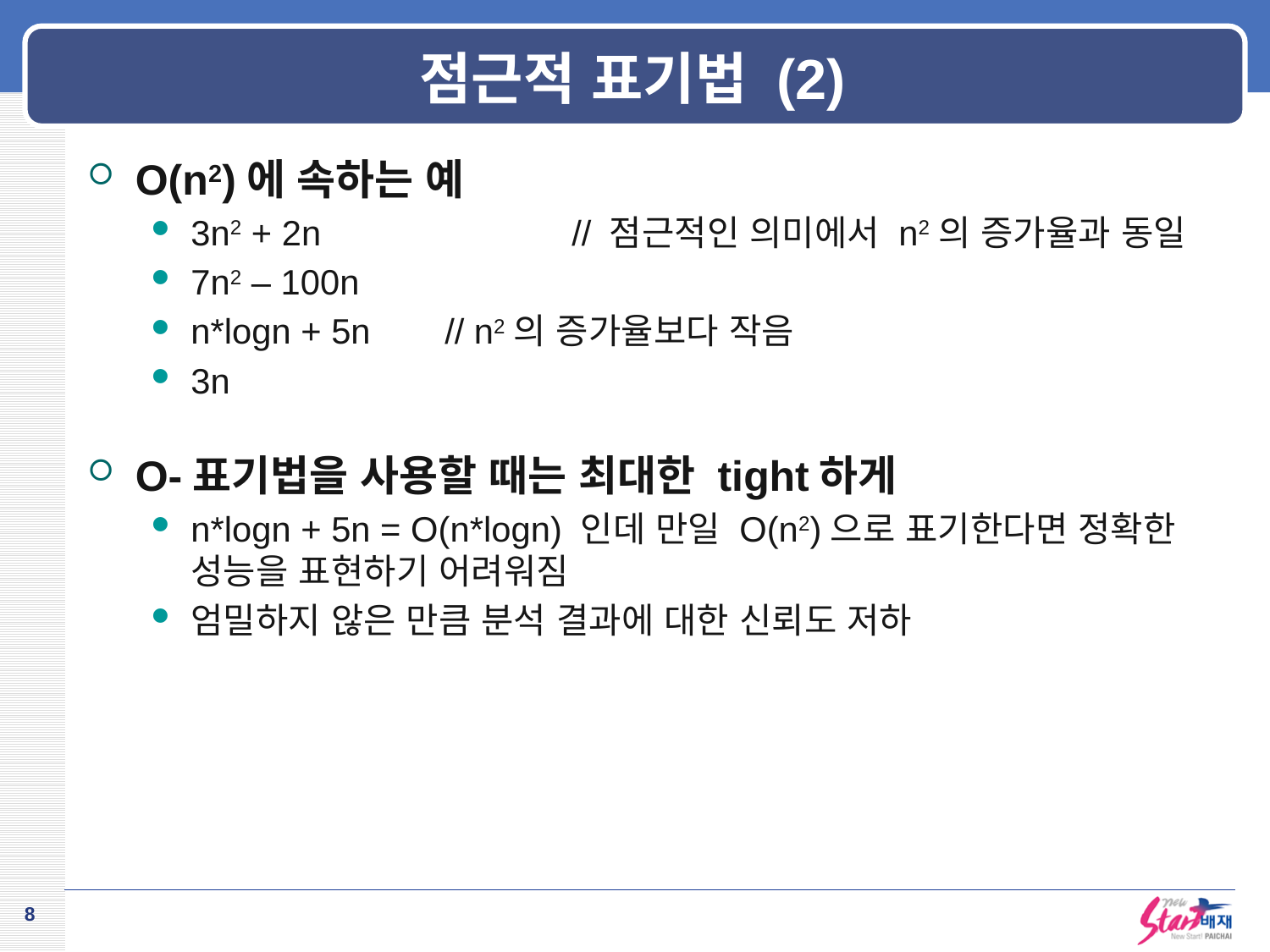

# 점근적 표기법 (2)
O(n2)에 속하는 예
3n2 + 2n		// 점근적인 의미에서 n2의 증가율과 동일
7n2 – 100n
n*logn + 5n	// n2의 증가율보다 작음
3n

O-표기법을 사용할 때는 최대한 tight하게
n*logn + 5n = O(n*logn) 인데 만일 O(n2)으로 표기한다면 정확한 성능을 표현하기 어려워짐
엄밀하지 않은 만큼 분석 결과에 대한 신뢰도 저하
8